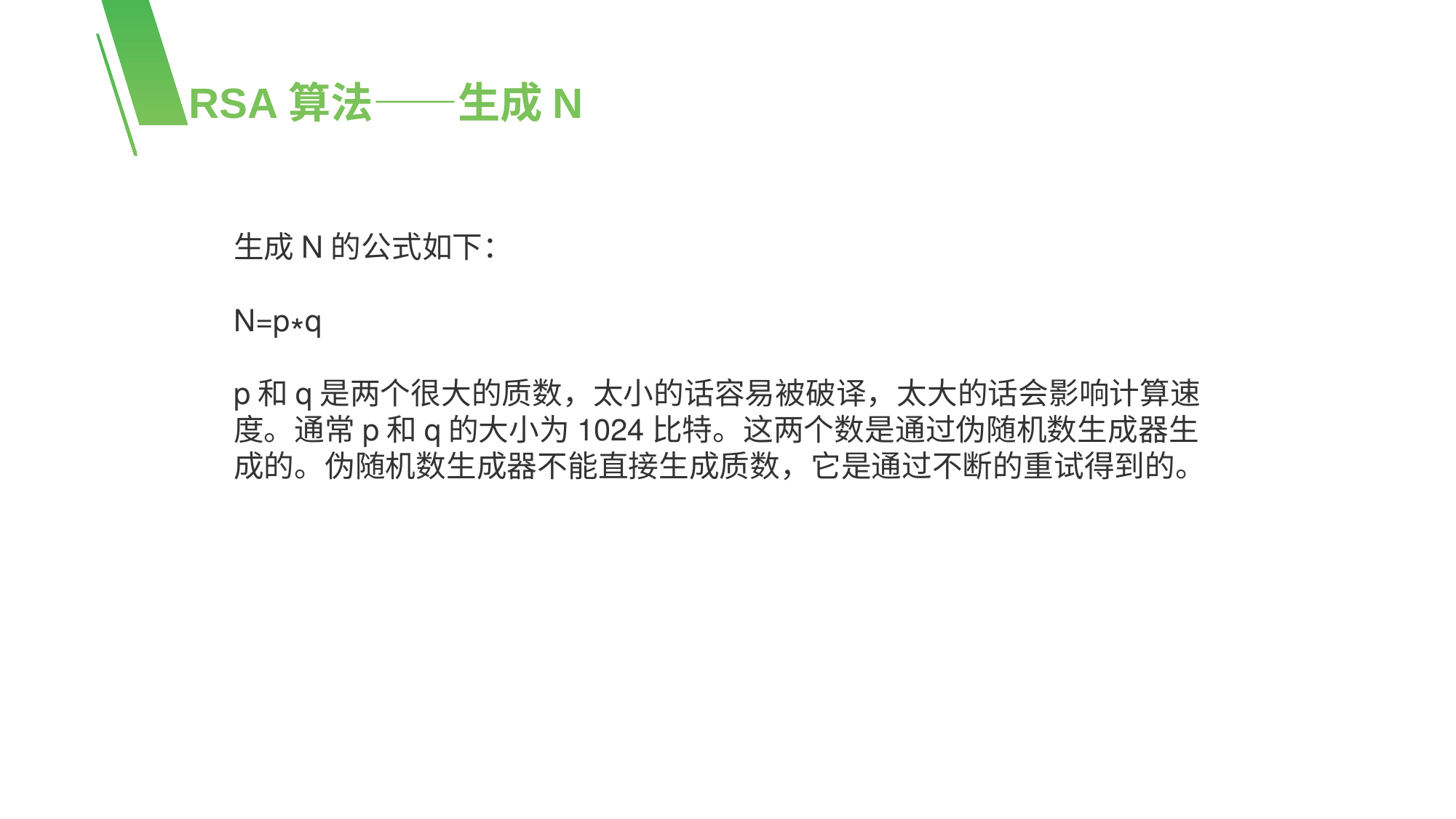

RSA算法——生成N
生成N的公式如下：

N=p∗q

p和q是两个很大的质数，太小的话容易被破译，太大的话会影响计算速度。通常p和q的大小为1024比特。这两个数是通过伪随机数生成器生成的。伪随机数生成器不能直接生成质数，它是通过不断的重试得到的。